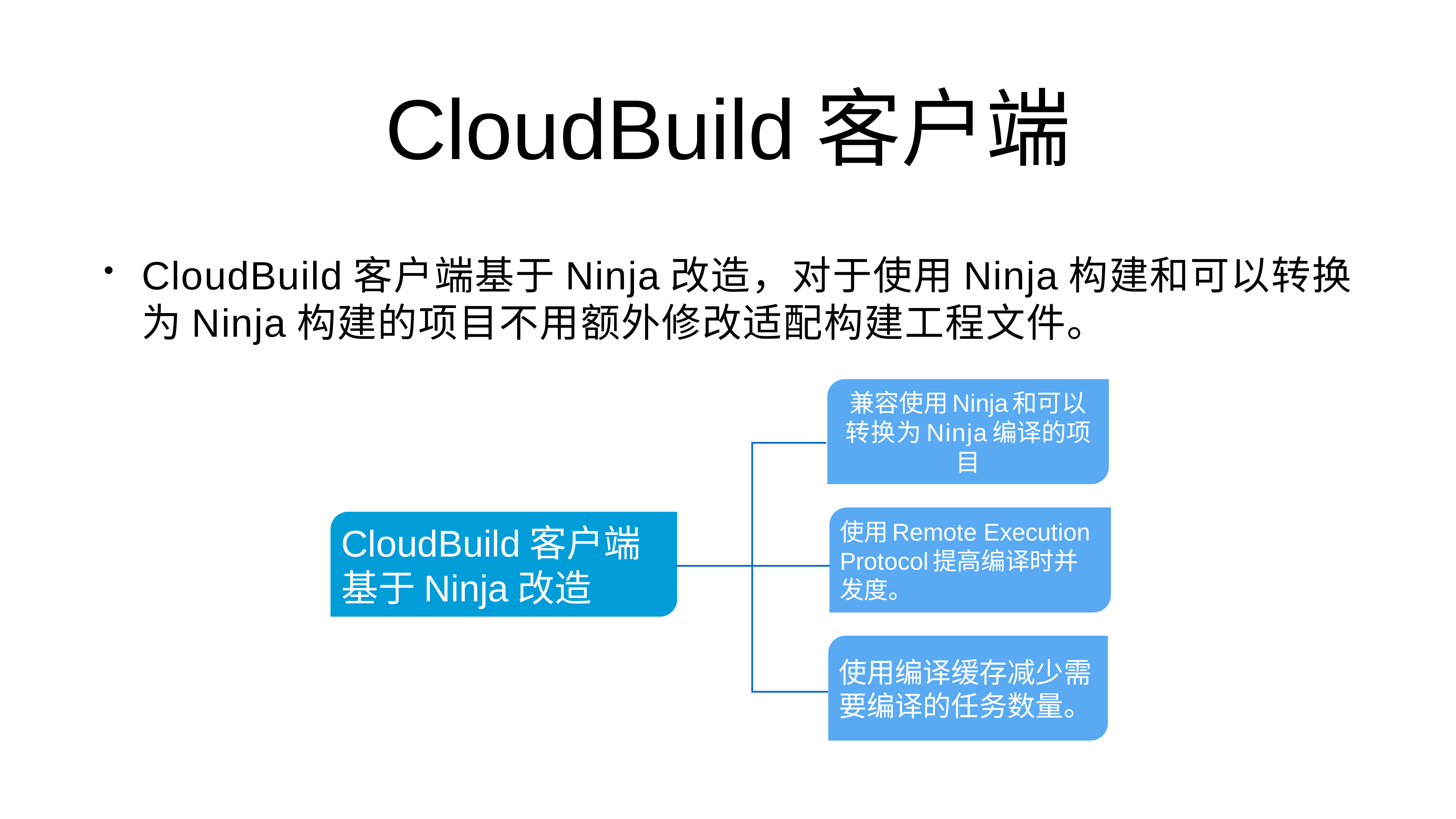

# CloudBuild客户端
CloudBuild客户端基于Ninja改造，对于使用Ninja构建和可以转换为Ninja构建的项目不用额外修改适配构建工程文件。

兼容使用Ninja和可以转换为Ninja编译的项目
使用Remote Execution Protocol提高编译时并发度。
CloudBuild客户端基于Ninja改造
使用编译缓存减少需要编译的任务数量。